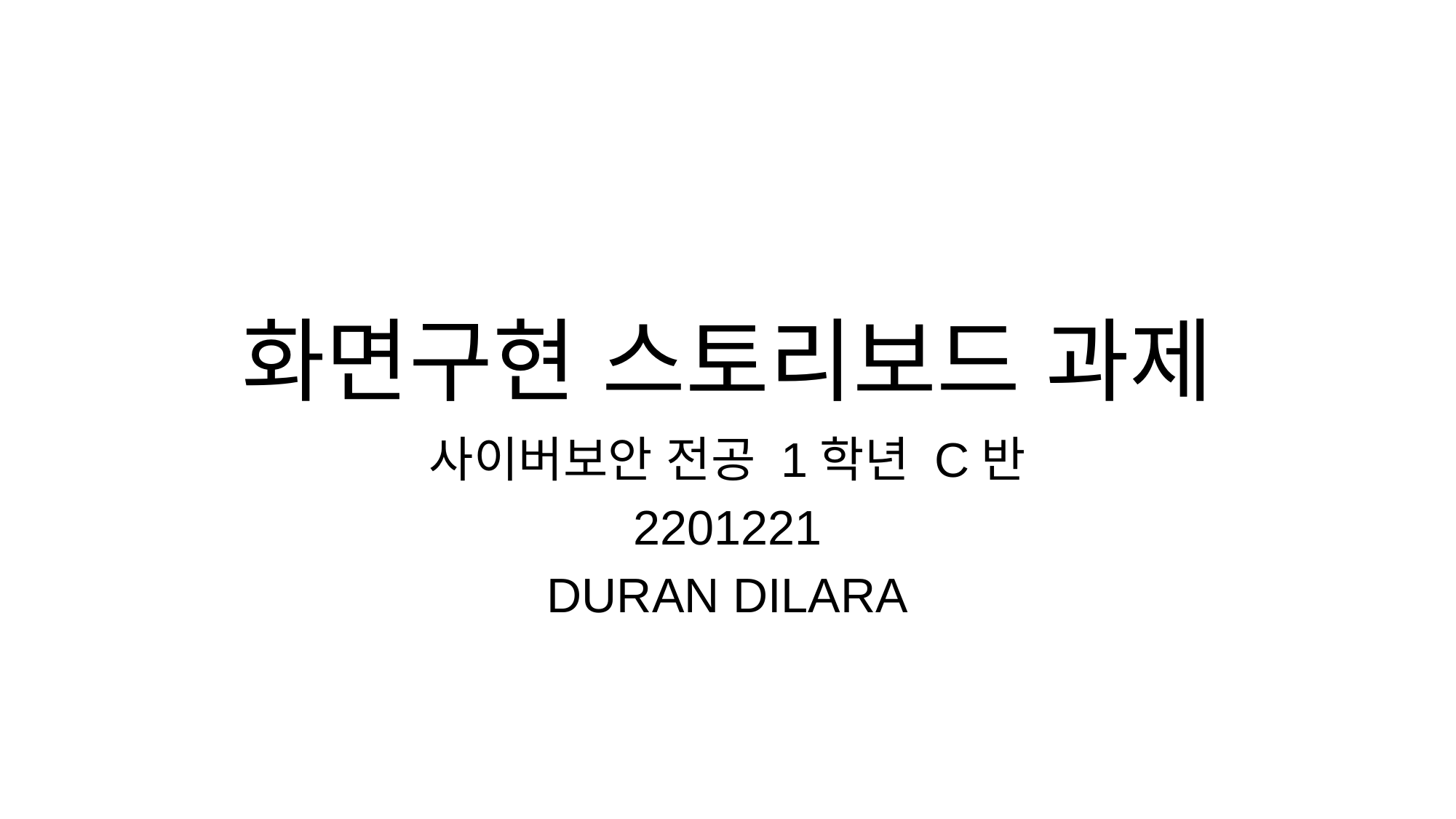

# 화면구현 스토리보드 과제
사이버보안 전공 1학년 C반
2201221
DURAN DILARA